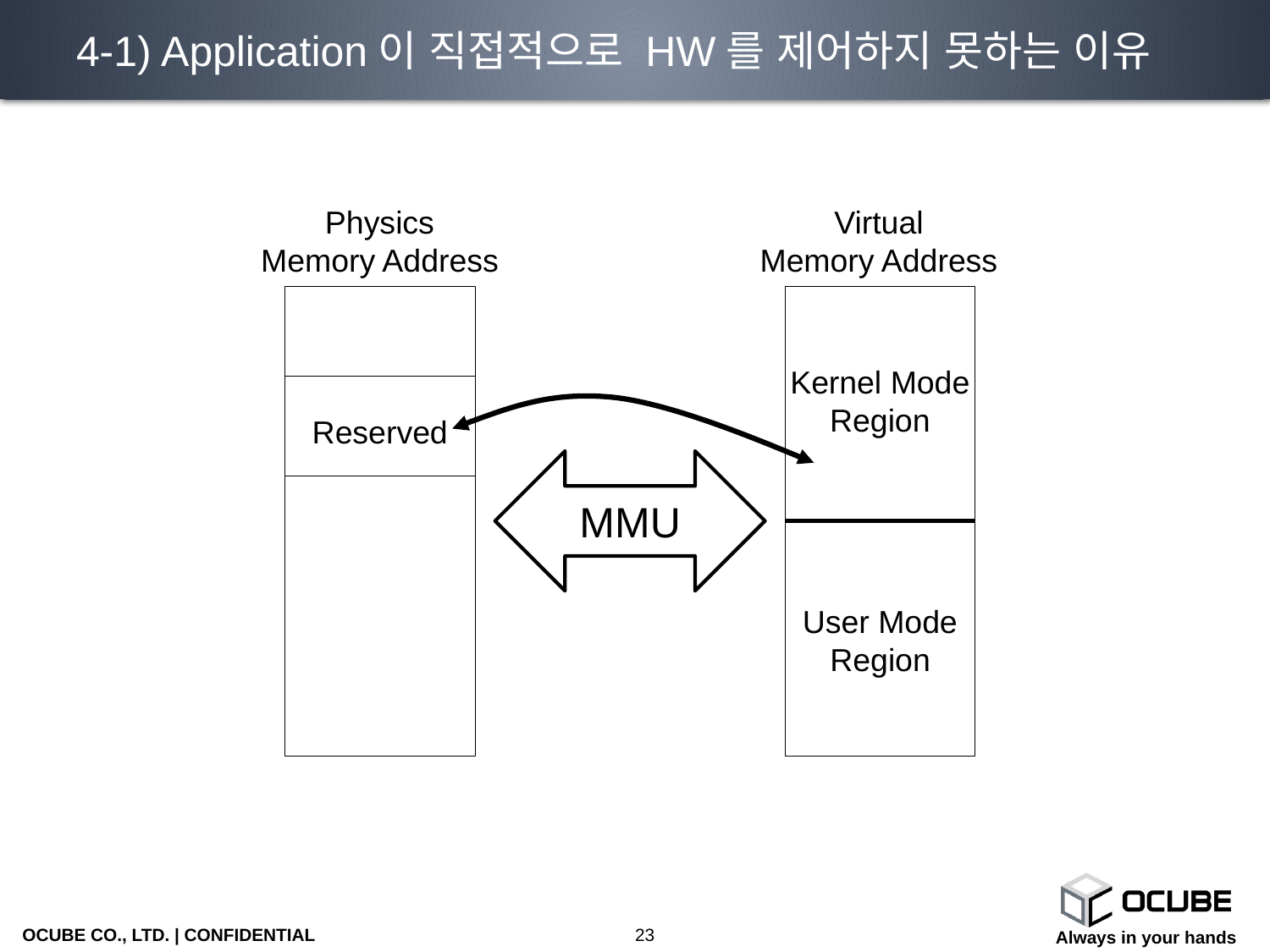

# 4-1) Application이 직접적으로 HW를 제어하지 못하는 이유
Physics
Memory Address
Virtual
Memory Address

Kernel Mode
Region

Reserved
MMU
User Mode
Region